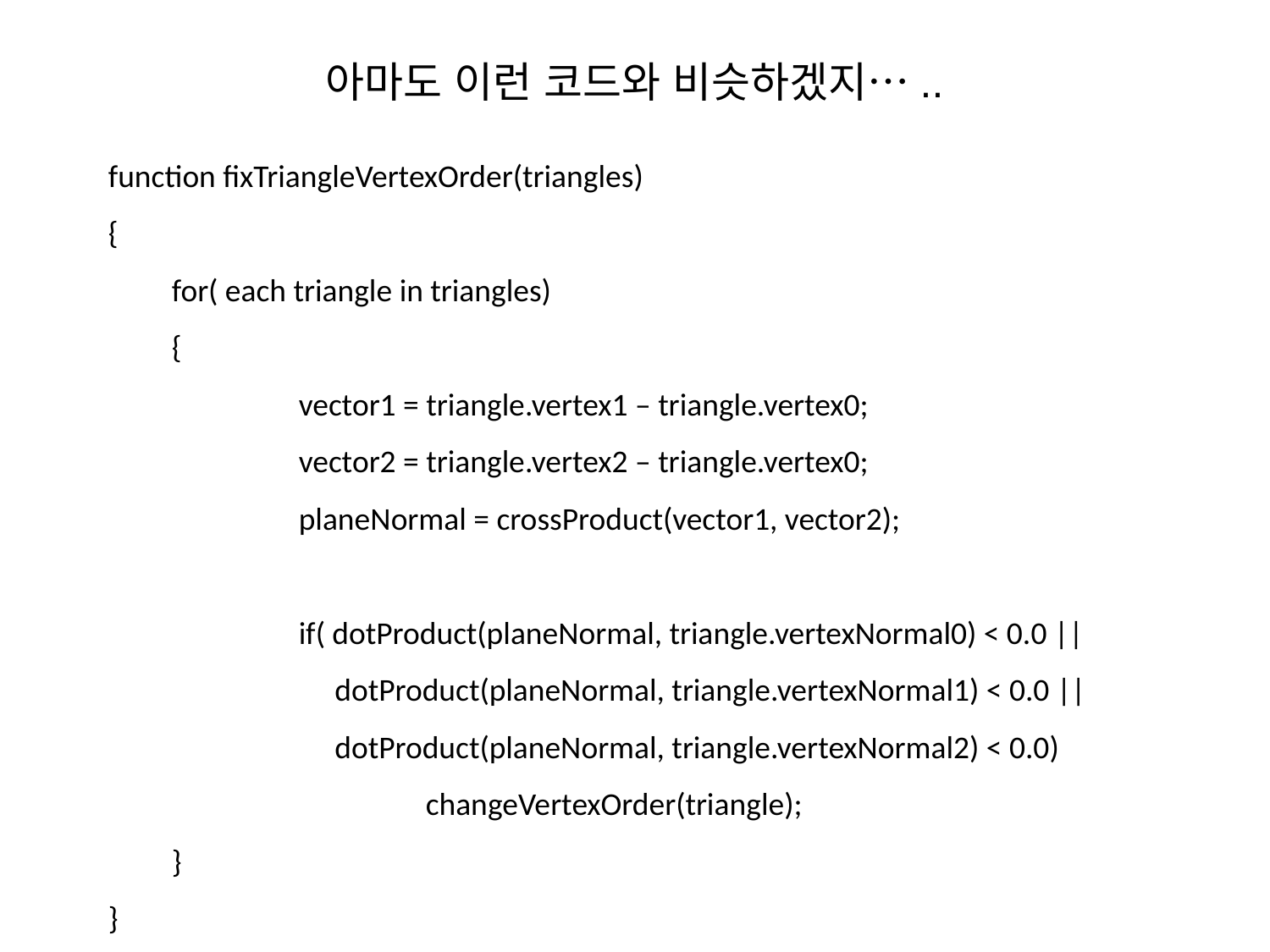

아마도 이런 코드와 비슷하겠지…..
function fixTriangleVertexOrder(triangles)
{
for( each triangle in triangles)
{
	vector1 = triangle.vertex1 – triangle.vertex0;
	vector2 = triangle.vertex2 – triangle.vertex0;
	planeNormal = crossProduct(vector1, vector2);

	if( dotProduct(planeNormal, triangle.vertexNormal0) < 0.0 ||
	     dotProduct(planeNormal, triangle.vertexNormal1) < 0.0 ||
	     dotProduct(planeNormal, triangle.vertexNormal2) < 0.0)
		changeVertexOrder(triangle);
}
}